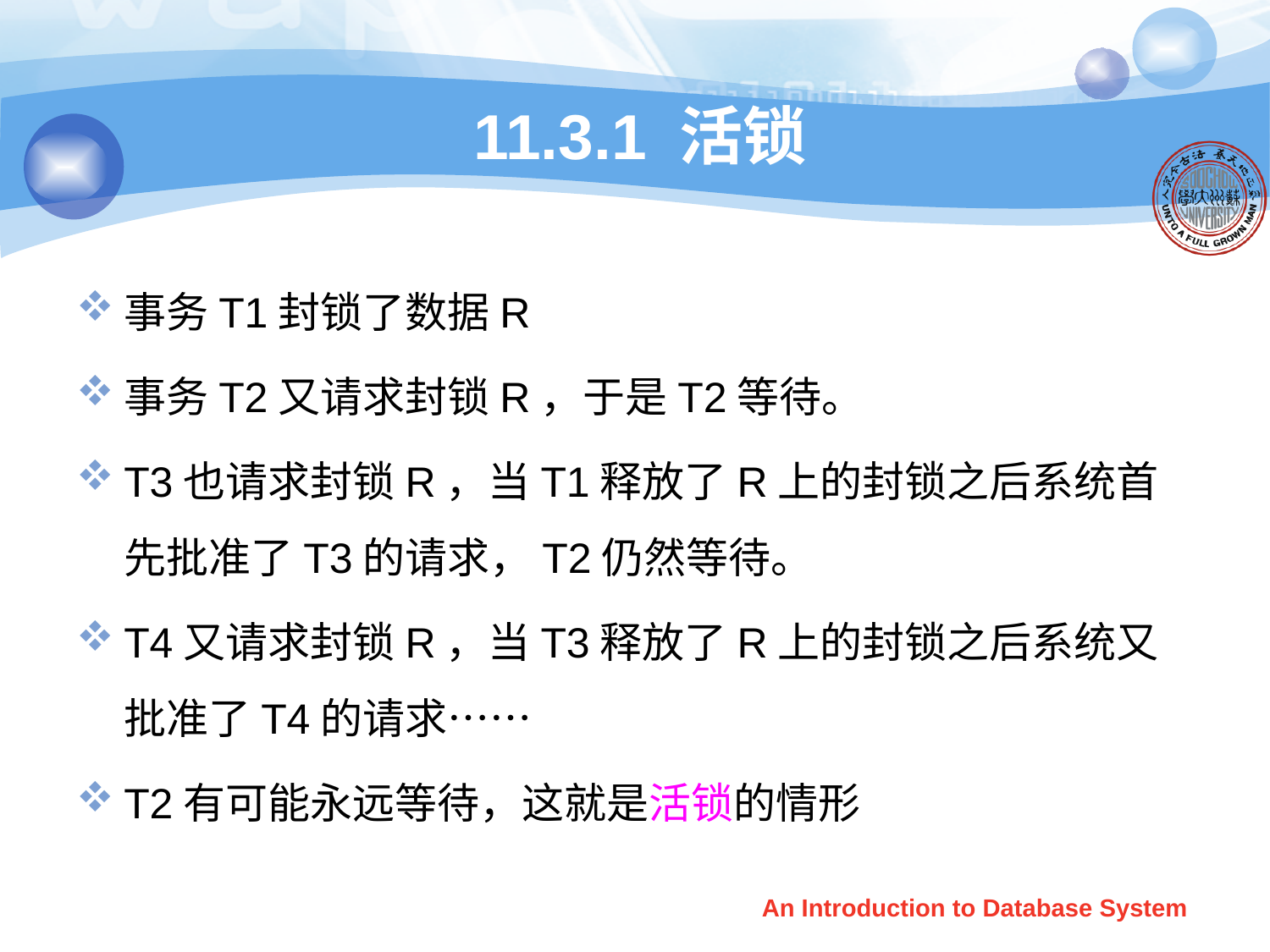

# 11.3.1 活锁
事务T1封锁了数据R
事务T2又请求封锁R，于是T2等待。
T3也请求封锁R，当T1释放了R上的封锁之后系统首先批准了T3的请求，T2仍然等待。
T4又请求封锁R，当T3释放了R上的封锁之后系统又批准了T4的请求……
T2有可能永远等待，这就是活锁的情形

An Introduction to Database System